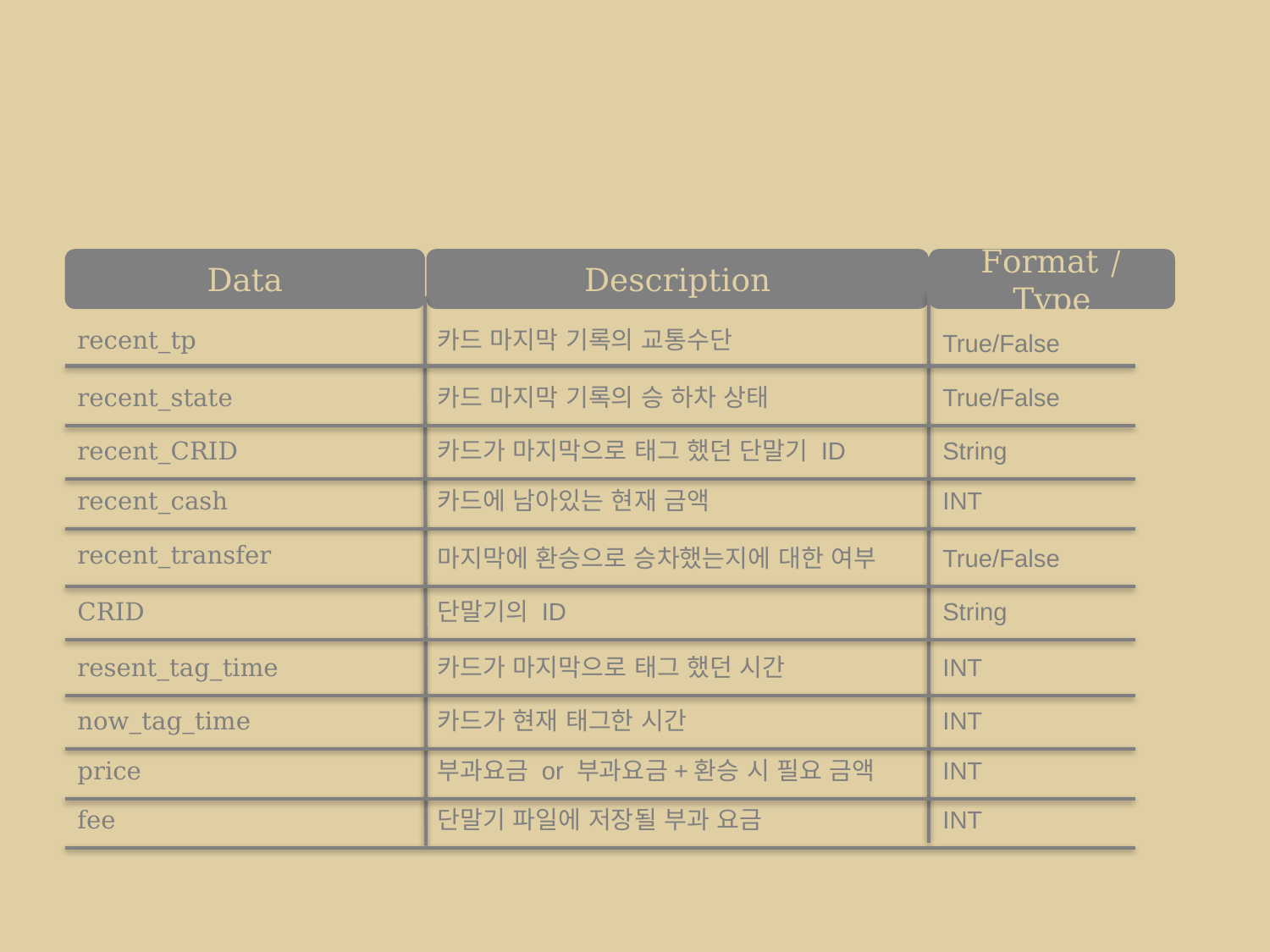

Data
Description
Format / Type
recent_tp
카드 마지막 기록의 교통수단
True/False
recent_state
카드 마지막 기록의 승 하차 상태
True/False
recent_CRID
카드가 마지막으로 태그 했던 단말기 ID
String
recent_cash
카드에 남아있는 현재 금액
INT

recent_transfer
마지막에 환승으로 승차했는지에 대한 여부
True/False
CRID
단말기의 ID
String
resent_tag_time
카드가 마지막으로 태그 했던 시간
INT
now_tag_time
카드가 현재 태그한 시간
INT
price
부과요금 or 부과요금+환승 시 필요 금액
INT
fee
단말기 파일에 저장될 부과 요금
INT